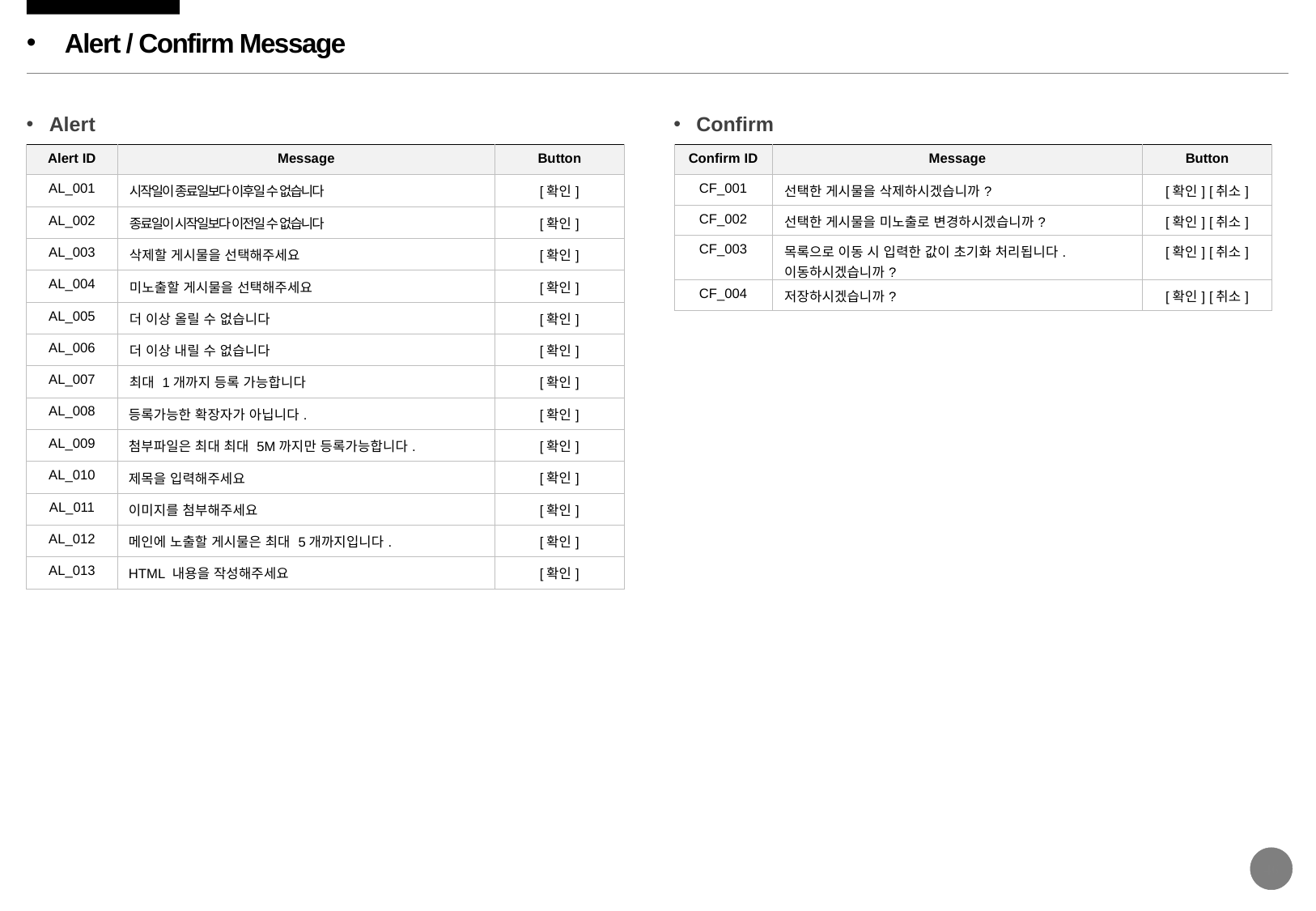

Alert / Confirm Message
Alert
Confirm
| Alert ID | Message | Button |
| --- | --- | --- |
| AL\_001 | 시작일이 종료일보다 이후일 수 없습니다 | [확인] |
| AL\_002 | 종료일이 시작일보다 이전일 수 없습니다 | [확인] |
| AL\_003 | 삭제할 게시물을 선택해주세요 | [확인] |
| AL\_004 | 미노출할 게시물을 선택해주세요 | [확인] |
| AL\_005 | 더 이상 올릴 수 없습니다 | [확인] |
| AL\_006 | 더 이상 내릴 수 없습니다 | [확인] |
| AL\_007 | 최대 1개까지 등록 가능합니다 | [확인] |
| AL\_008 | 등록가능한 확장자가 아닙니다. | [확인] |
| AL\_009 | 첨부파일은 최대 최대 5M까지만 등록가능합니다. | [확인] |
| AL\_010 | 제목을 입력해주세요 | [확인] |
| AL\_011 | 이미지를 첨부해주세요 | [확인] |
| AL\_012 | 메인에 노출할 게시물은 최대 5개까지입니다. | [확인] |
| AL\_013 | HTML 내용을 작성해주세요 | [확인] |
| Confirm ID | Message | Button |
| --- | --- | --- |
| CF\_001 | 선택한 게시물을 삭제하시겠습니까? | [확인] [취소] |
| CF\_002 | 선택한 게시물을 미노출로 변경하시겠습니까? | [확인] [취소] |
| CF\_003 | 목록으로 이동 시 입력한 값이 초기화 처리됩니다. 이동하시겠습니까? | [확인] [취소] |
| CF\_004 | 저장하시겠습니까? | [확인] [취소] |
46